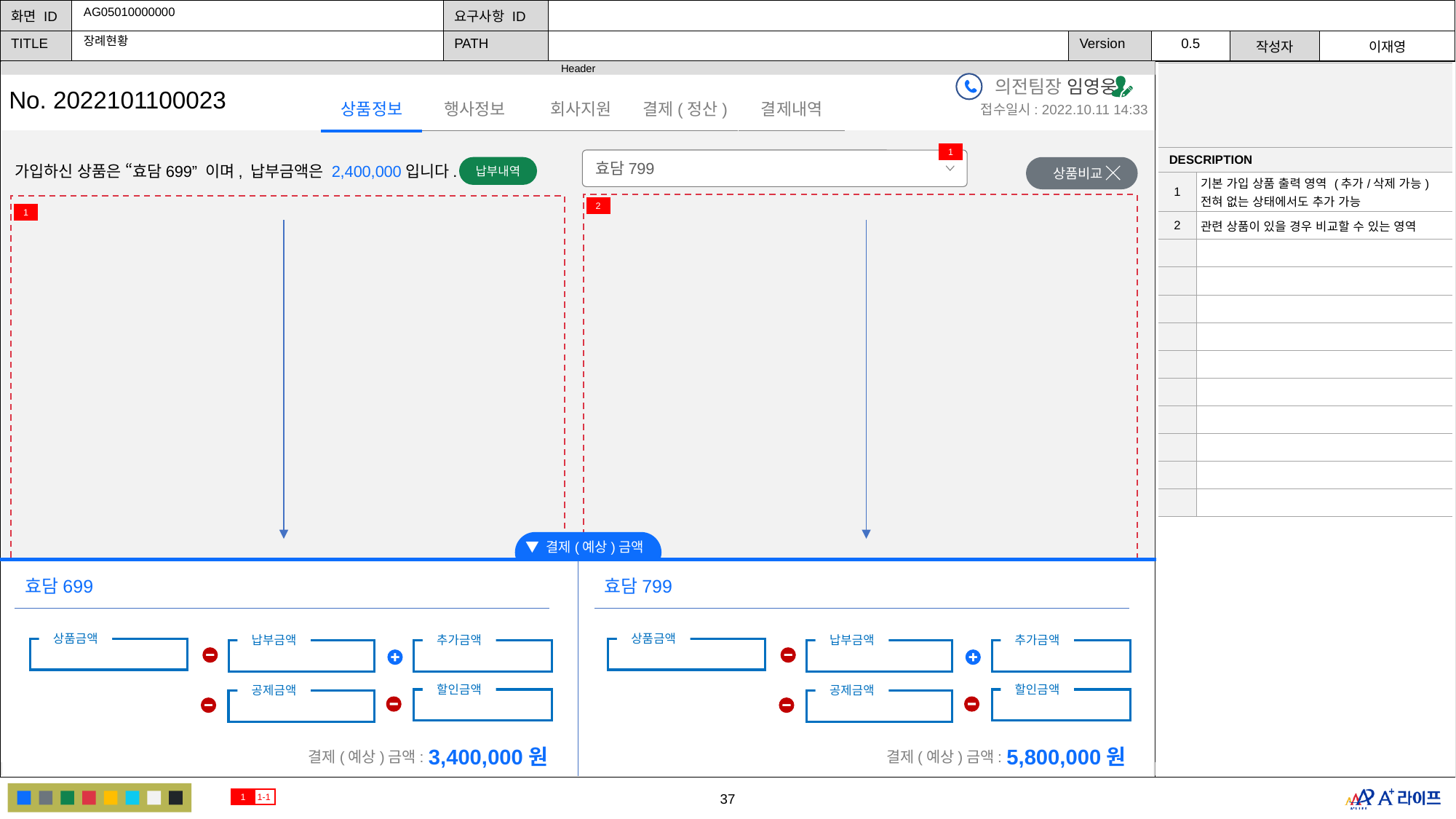

AG05010000000

장례현황
|  |  |
| --- | --- |
| DESCRIPTION |  |
| 1 | 기본 가입 상품 출력 영역 (추가/삭제 가능) 전혀 없는 상태에서도 추가 가능 |
| 2 | 관련 상품이 있을 경우 비교할 수 있는 영역 |
|  |  |
|  |  |
|  |  |
|  |  |
|  |  |
|  |  |
|  |  |
|  |  |
|  |  |
|  |  |
의전팀장 임영웅

No. 2022101100023
행사정보
회사지원
결제(정산)
결제내역
상품정보
접수일시: 2022.10.11 14:33
1
효담799

가입하신 상품은 “효담699” 이며, 납부금액은 2,400,000입니다.
납부내역
     상품비교

2
1

▼ 결제(예상)금액

효담699
효담799
상품금액

납부금액

추가금액

할인금액

공제금액

3,400,000원
결제(예상)금액:
상품금액

납부금액

추가금액

할인금액

공제금액

5,800,000원
결제(예상)금액:
1
1-1